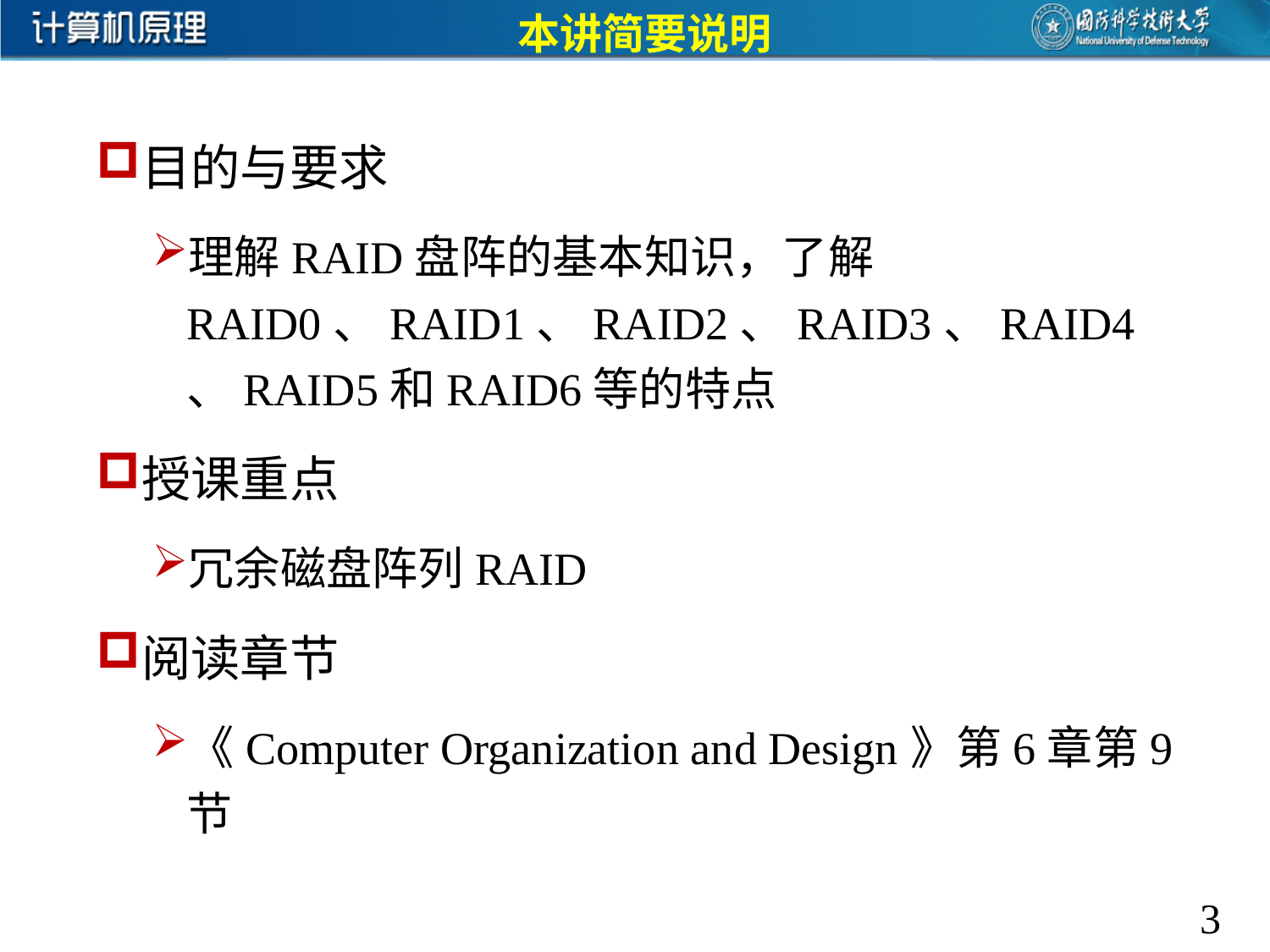

本讲简要说明
目的与要求
理解RAID盘阵的基本知识，了解RAID0、RAID1、RAID2、RAID3、RAID4、RAID5和RAID6等的特点
授课重点
冗余磁盘阵列RAID
阅读章节
《Computer Organization and Design》第6章第9节